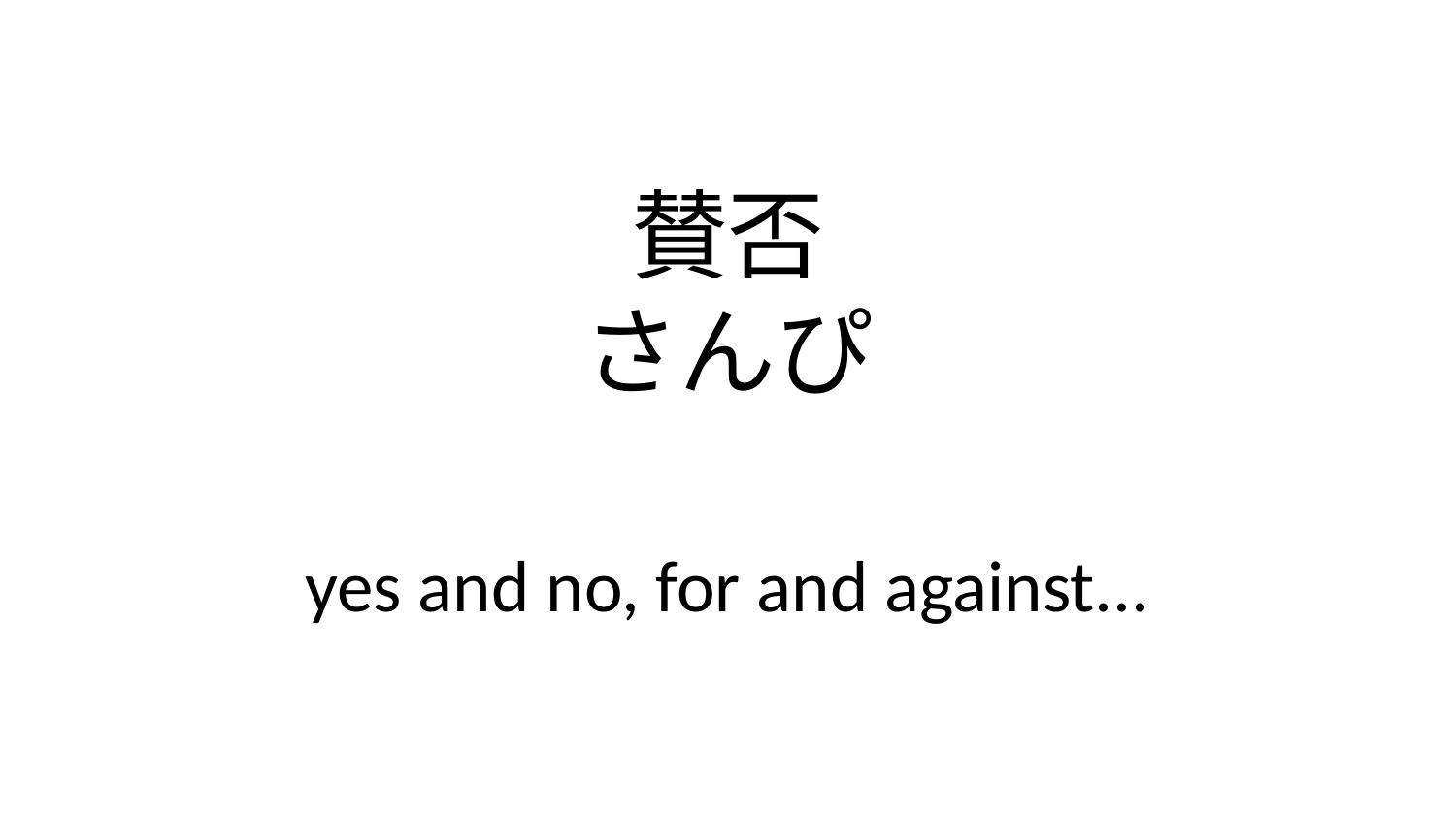

賛否
さんぴ
yes and no, for and against...
496-510